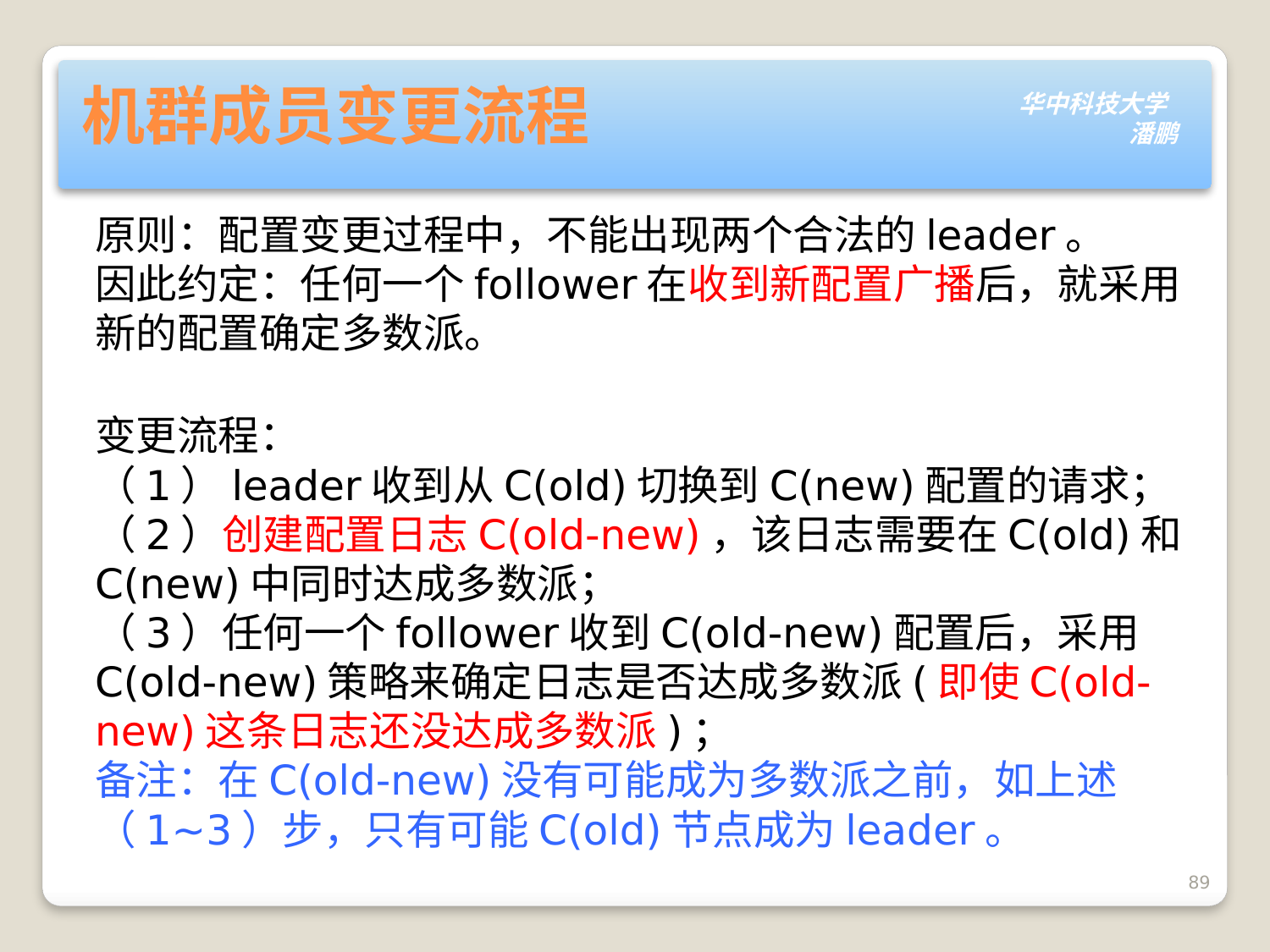

# 机群成员变更流程
原则：配置变更过程中，不能出现两个合法的leader。
因此约定：任何一个follower在收到新配置广播后，就采用新的配置确定多数派。
变更流程：
（1）leader收到从C(old)切换到C(new)配置的请求；
（2）创建配置日志C(old-new)，该日志需要在C(old)和C(new)中同时达成多数派；
（3）任何一个follower收到C(old-new)配置后，采用C(old-new)策略来确定日志是否达成多数派(即使C(old-new)这条日志还没达成多数派)；
备注：在C(old-new)没有可能成为多数派之前，如上述（1~3）步，只有可能C(old)节点成为leader。
89